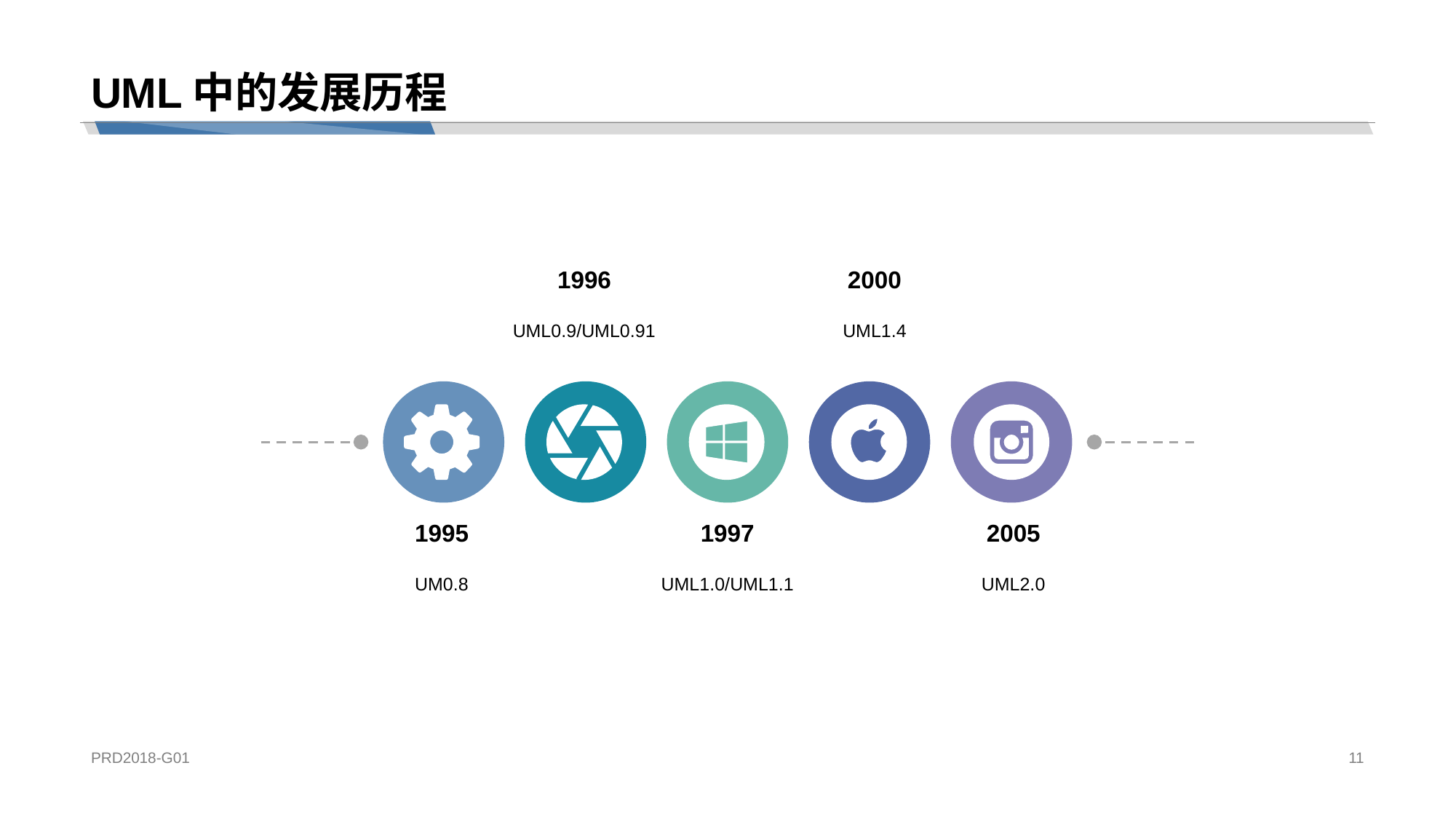

# UML中的发展历程
1996
UML0.9/UML0.91
2000
UML1.4

1995
UM0.8
1997
UML1.0/UML1.1
2005
UML2.0
PRD2018-G01
11